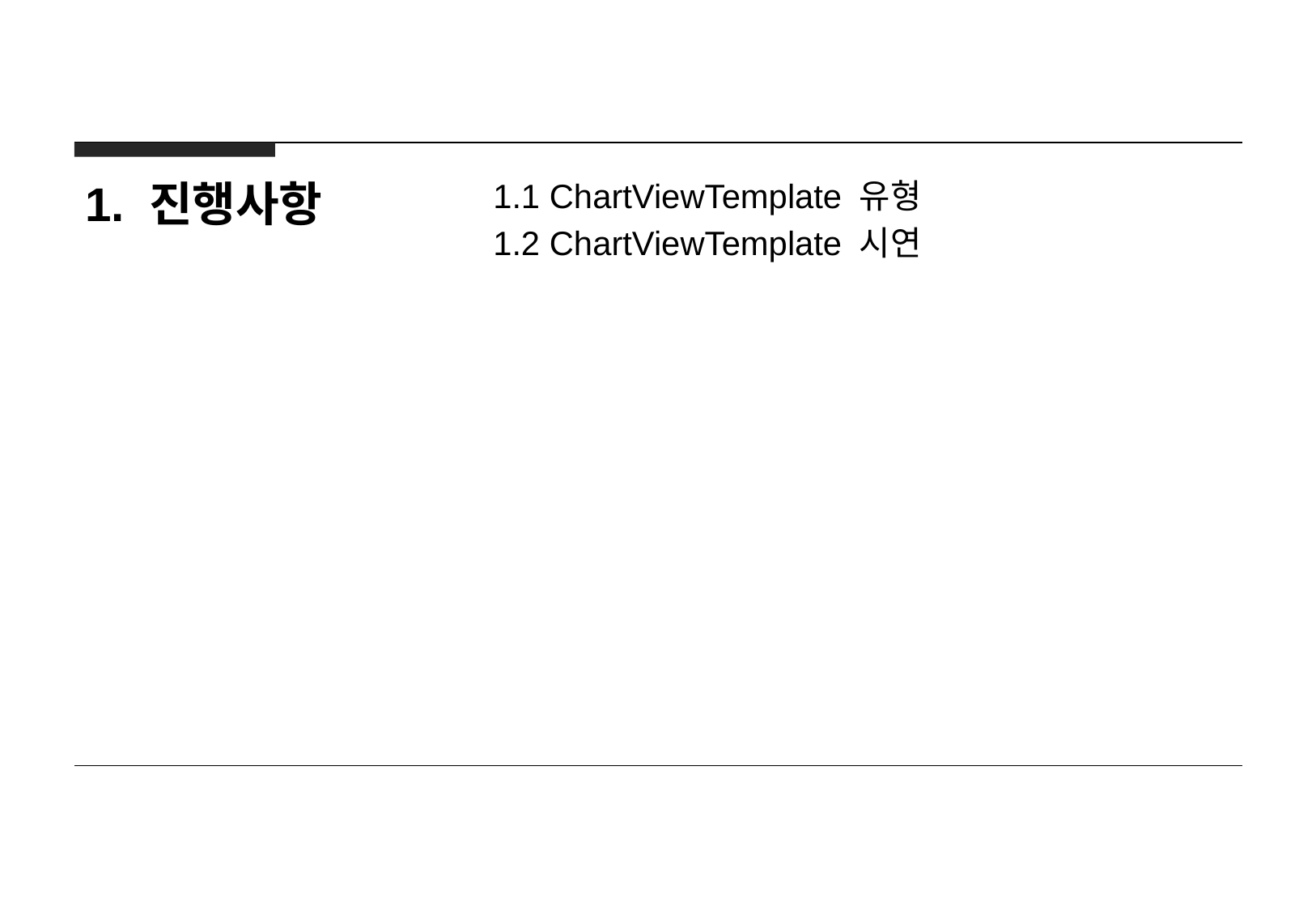

1. 진행사항
1.1 ChartViewTemplate 유형
1.2 ChartViewTemplate 시연